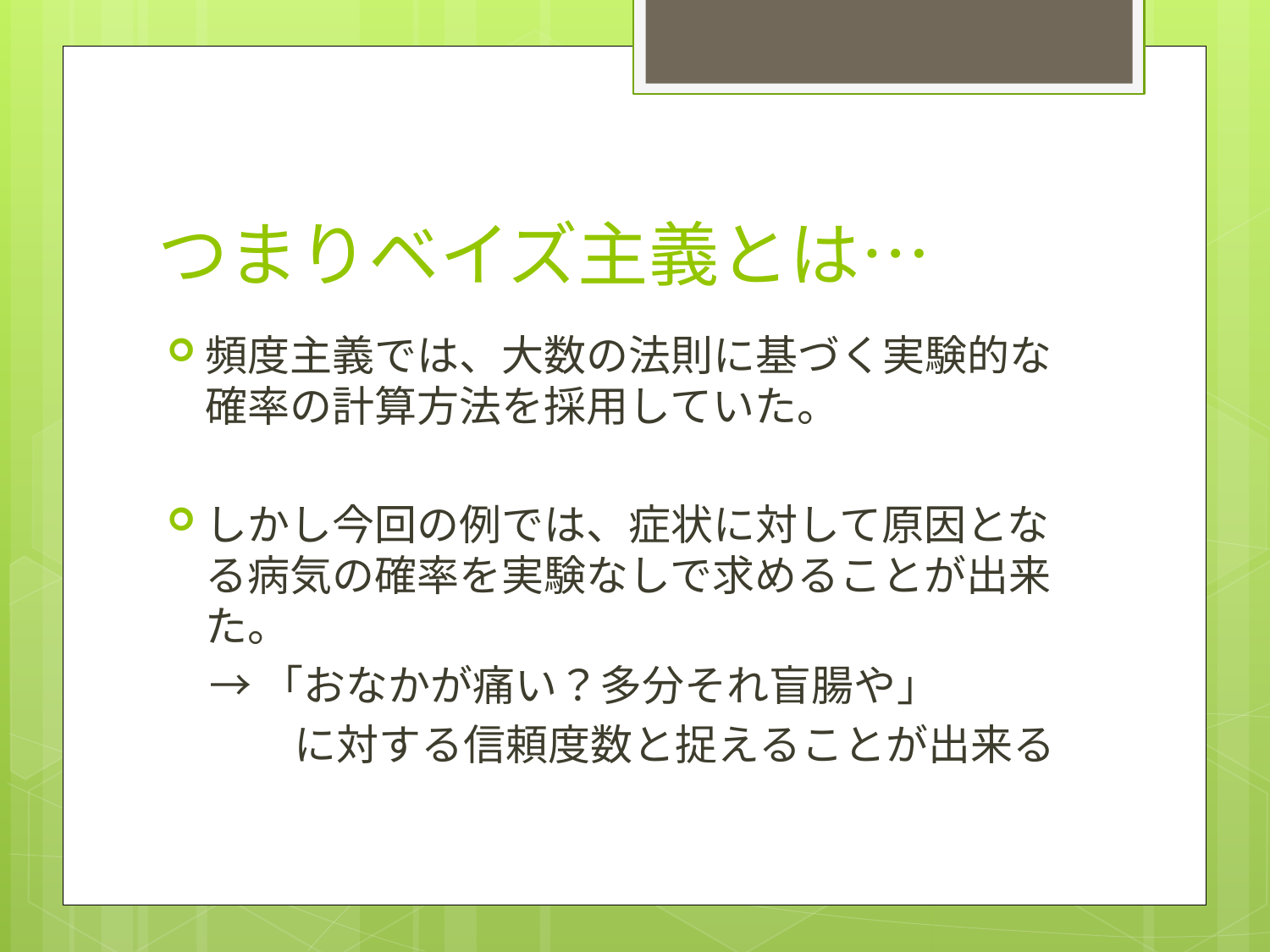

# つまりベイズ主義とは…
頻度主義では、大数の法則に基づく実験的な確率の計算方法を採用していた。

しかし今回の例では、症状に対して原因となる病気の確率を実験なしで求めることが出来た。
　→ 「おなかが痛い？多分それ盲腸や」
　　　に対する信頼度数と捉えることが出来る